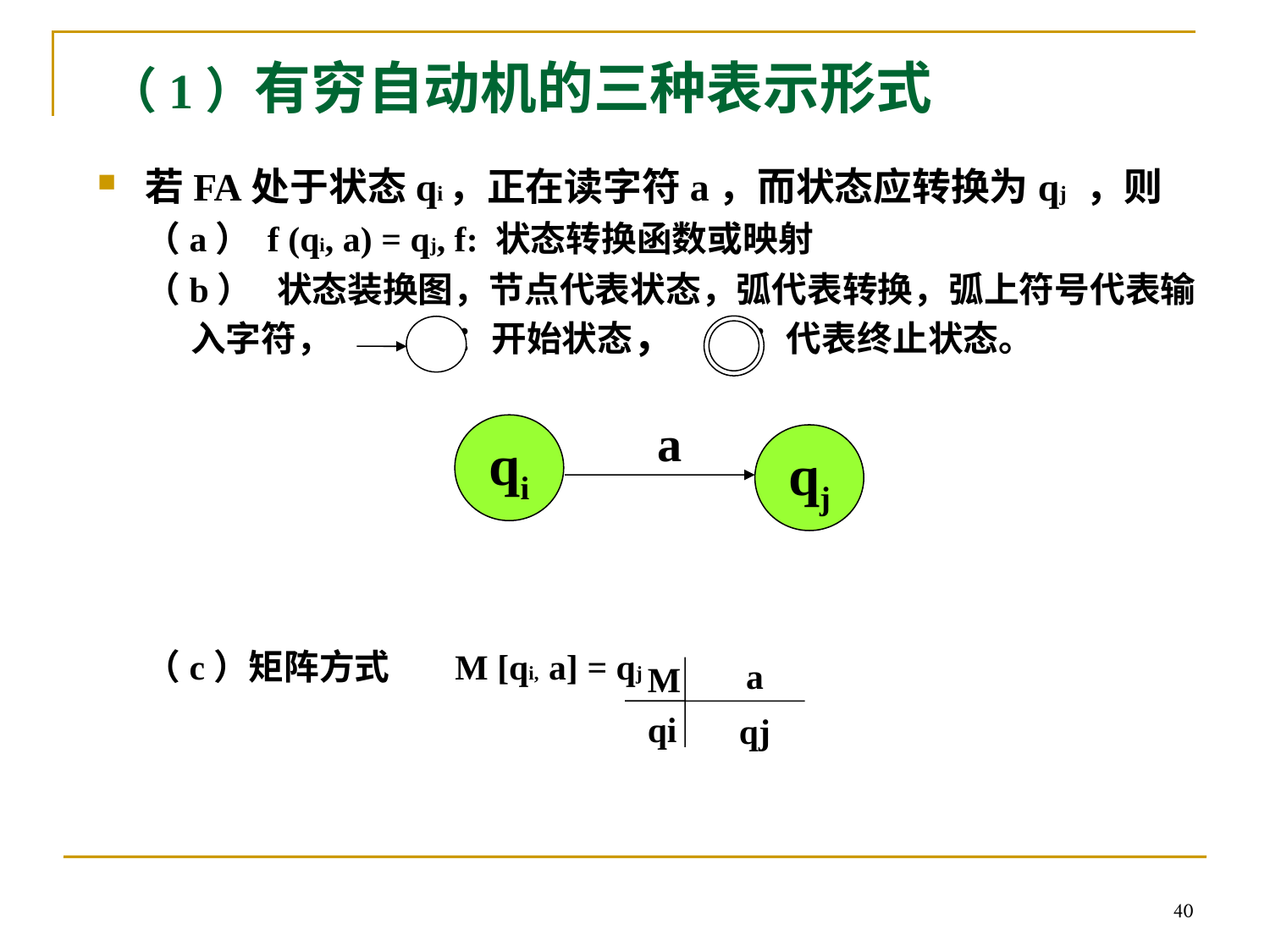

（1）有穷自动机的三种表示形式
若FA处于状态qi，正在读字符a，而状态应转换为qj ，则
（a） f (qi, a) = qj, f: 状态转换函数或映射
（b）   状态装换图，节点代表状态，弧代表转换，弧上符号代表输入字符，             ：开始状态，        ：代表终止状态。

（c）矩阵方式       M [qi,  a] = qj

a
qi
qj

a
M

qi
qj

40